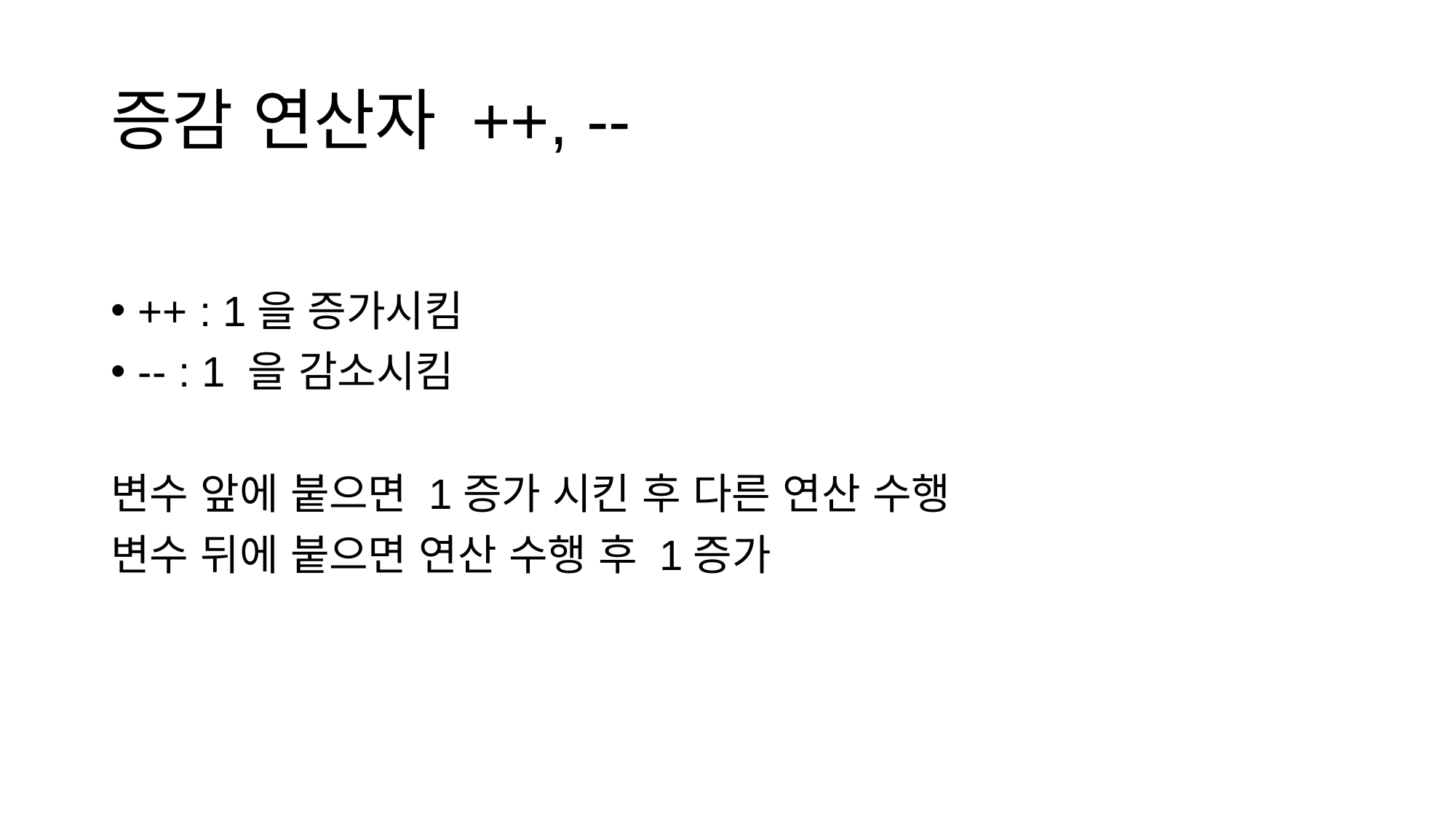

# 증감 연산자 ++, --

++ : 1을 증가시킴
-- : 1 을 감소시킴

변수 앞에 붙으면 1증가 시킨 후 다른 연산 수행
변수 뒤에 붙으면 연산 수행 후 1증가